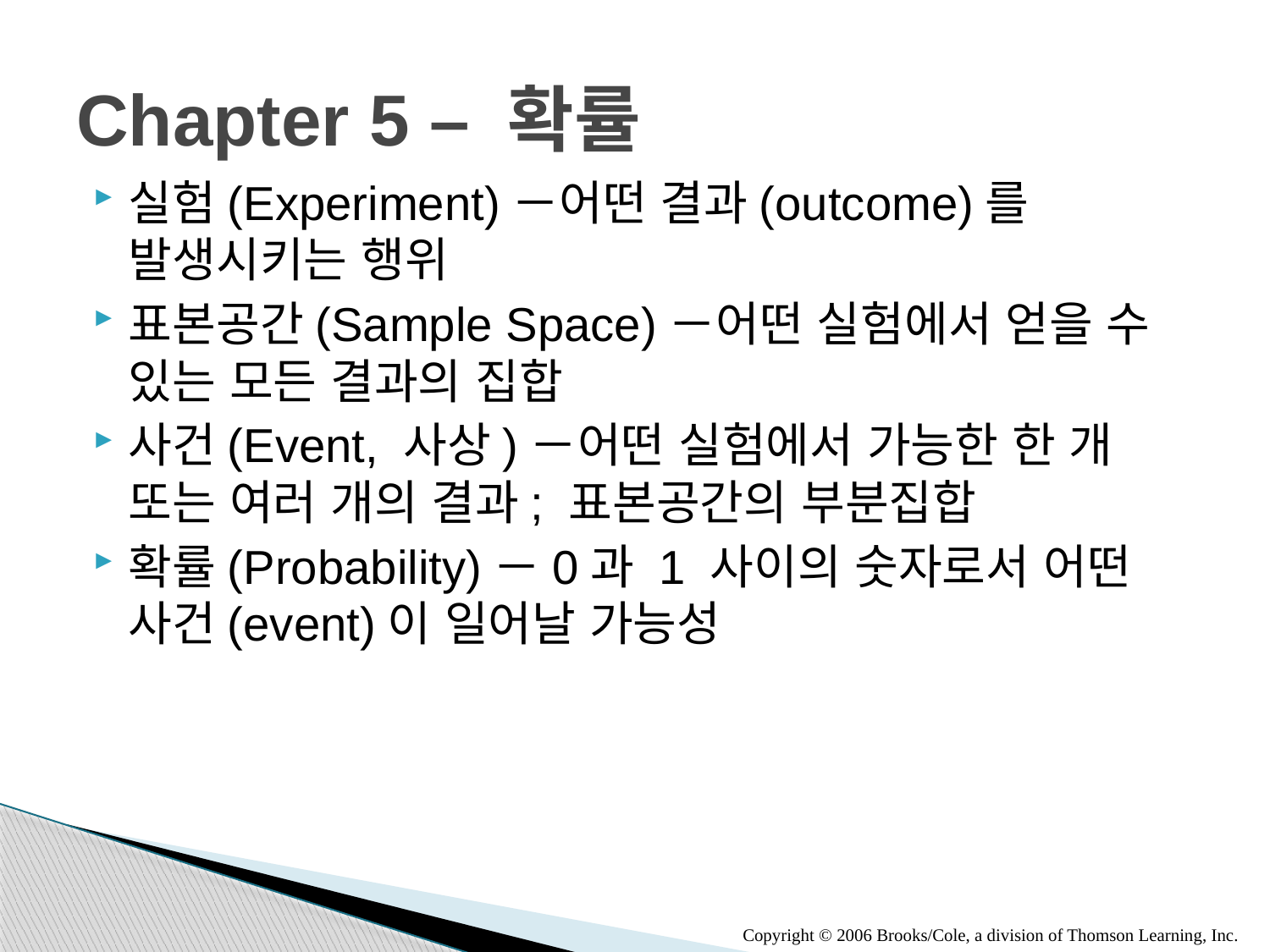

# Chapter 5 – 확률
실험(Experiment)－어떤 결과(outcome)를 발생시키는 행위
표본공간(Sample Space)－어떤 실험에서 얻을 수 있는 모든 결과의 집합
사건(Event, 사상)－어떤 실험에서 가능한 한 개 또는 여러 개의 결과; 표본공간의 부분집합
확률(Probability)－0과 1 사이의 숫자로서 어떤 사건(event)이 일어날 가능성